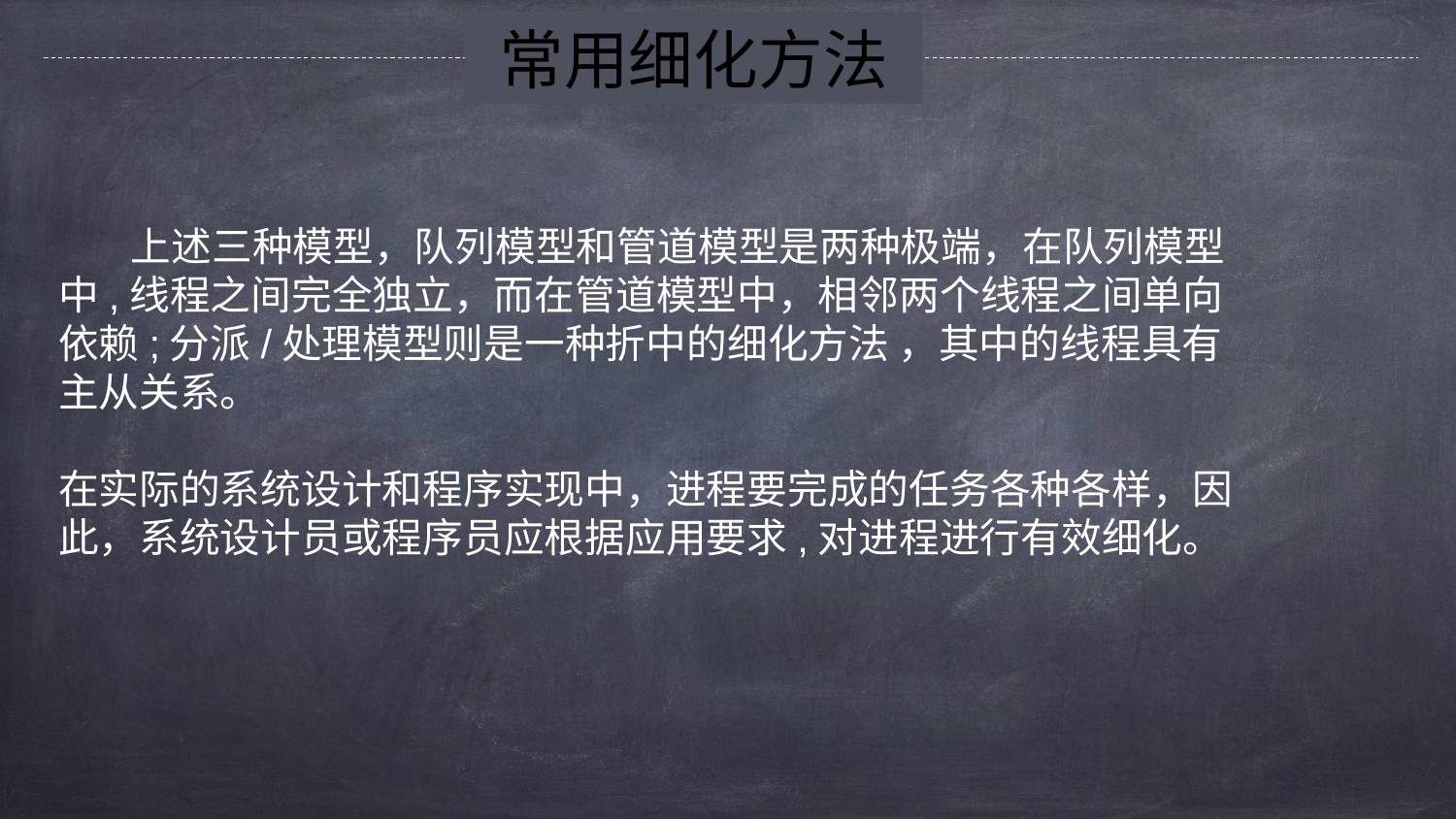

常用细化方法
       上述三种模型，队列模型和管道模型是两种极端，在队列模型中,线程之间完全独立，而在管道模型中，相邻两个线程之间单向依赖;分派/处理模型则是一种折中的细化方法 ，其中的线程具有主从关系。
在实际的系统设计和程序实现中，进程要完成的任务各种各样，因此，系统设计员或程序员应根据应用要求,对进程进行有效细化。